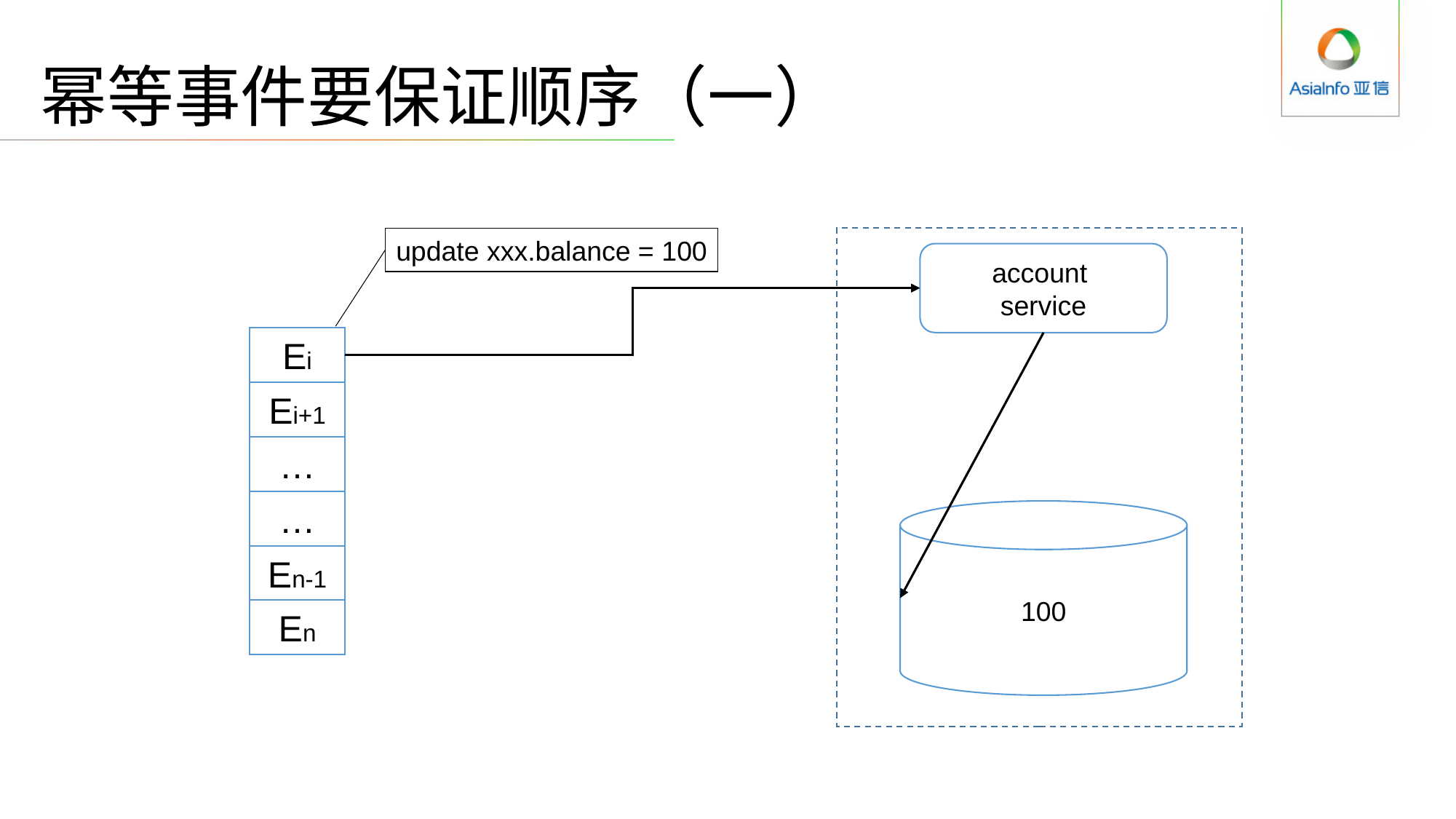

# 幂等事件要保证顺序（一）

update xxx.balance = 100
account
service
Ei
Ei+1
…
…
En-1
En
100